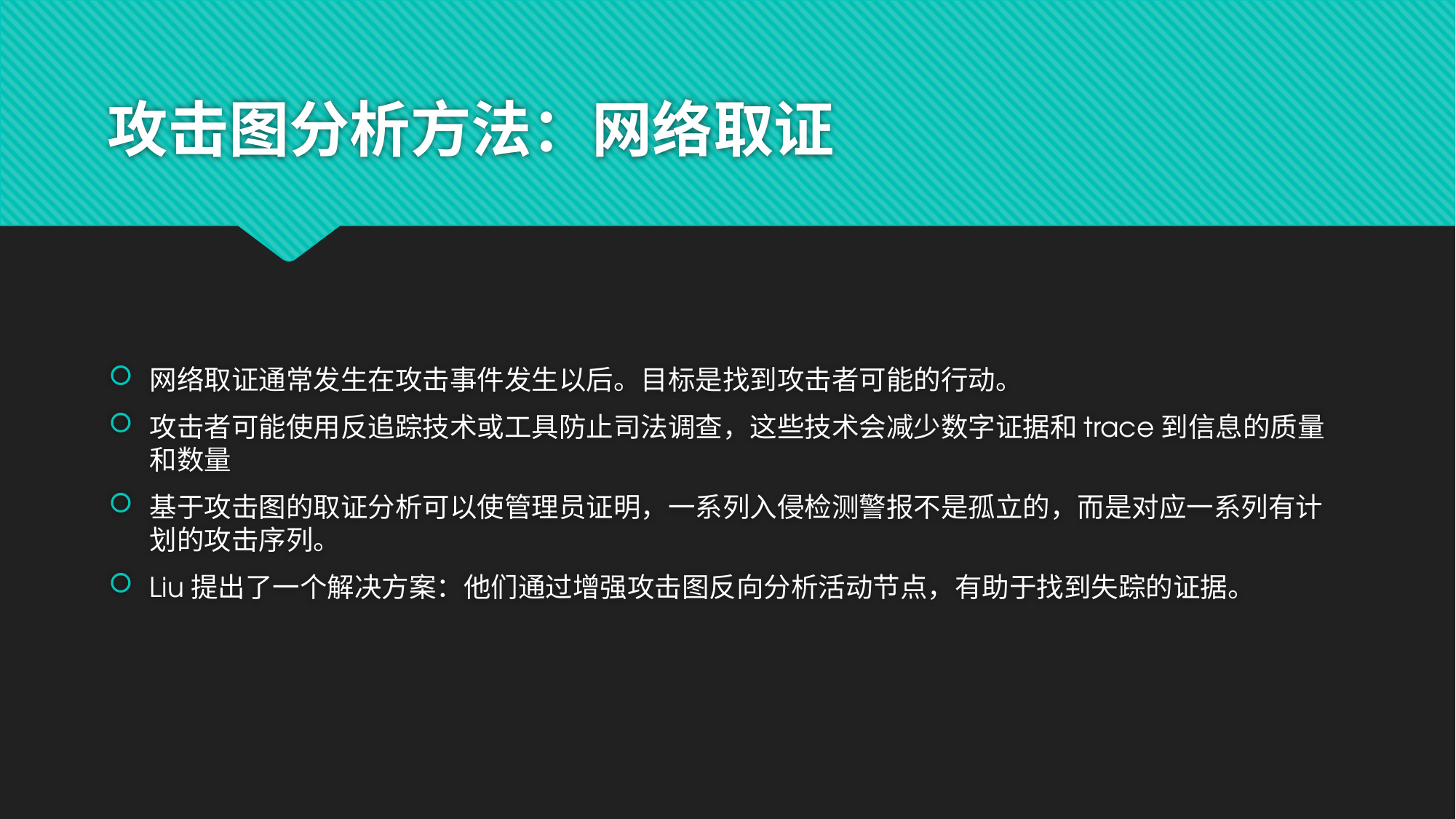

# 攻击图分析方法：网络取证
网络取证通常发生在攻击事件发生以后。目标是找到攻击者可能的行动。
攻击者可能使用反追踪技术或工具防止司法调查，这些技术会减少数字证据和trace到信息的质量和数量
基于攻击图的取证分析可以使管理员证明，一系列入侵检测警报不是孤立的，而是对应一系列有计划的攻击序列。
Liu提出了一个解决方案：他们通过增强攻击图反向分析活动节点，有助于找到失踪的证据。